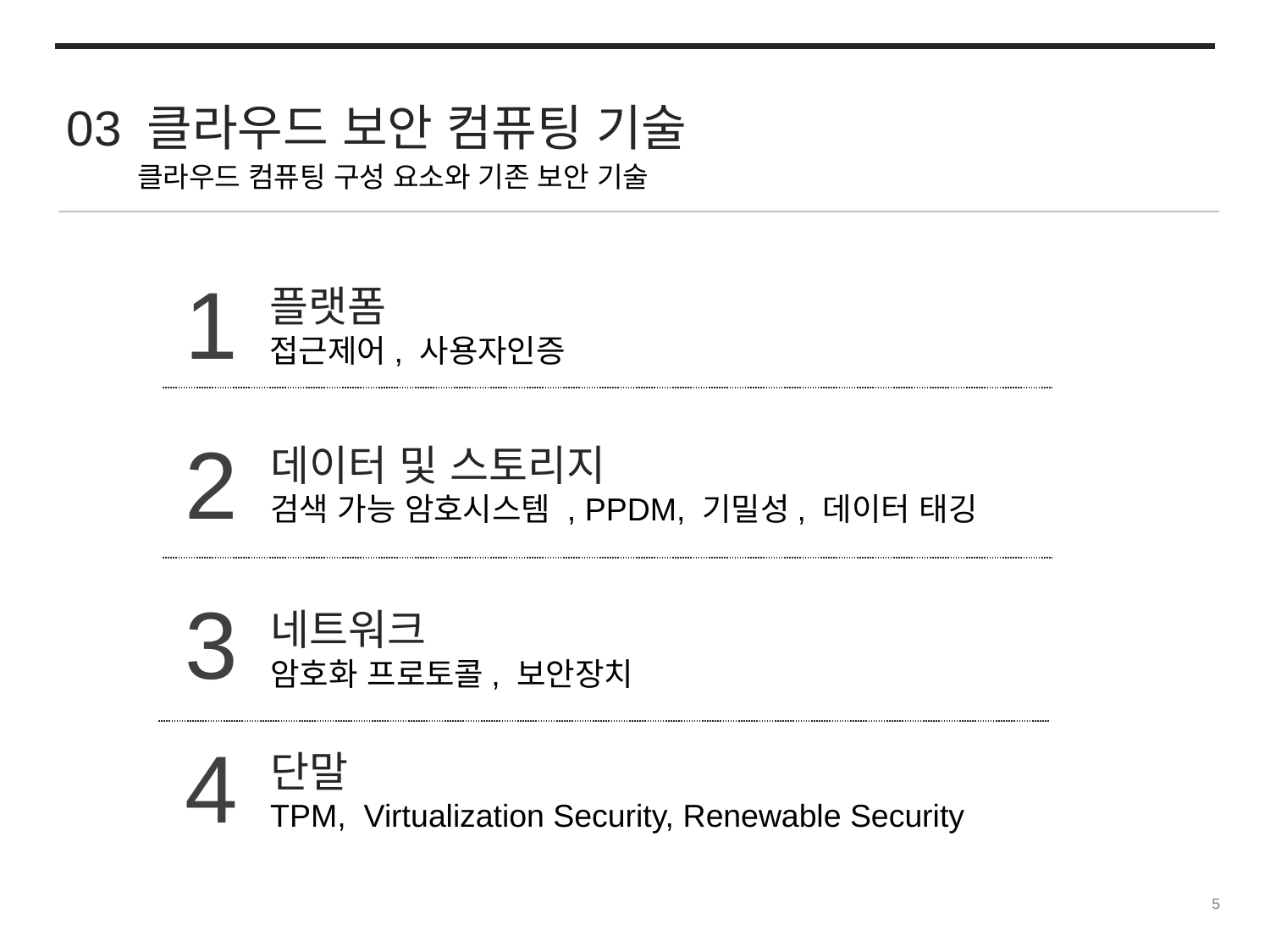

03 클라우드 보안 컴퓨팅 기술
클라우드 컴퓨팅 구성 요소와 기존 보안 기술
1
플랫폼
접근제어, 사용자인증
2
데이터 및 스토리지
검색 가능 암호시스템 , PPDM, 기밀성, 데이터 태깅
3
네트워크
암호화 프로토콜, 보안장치
4
단말
TPM,  Virtualization Security, Renewable Security